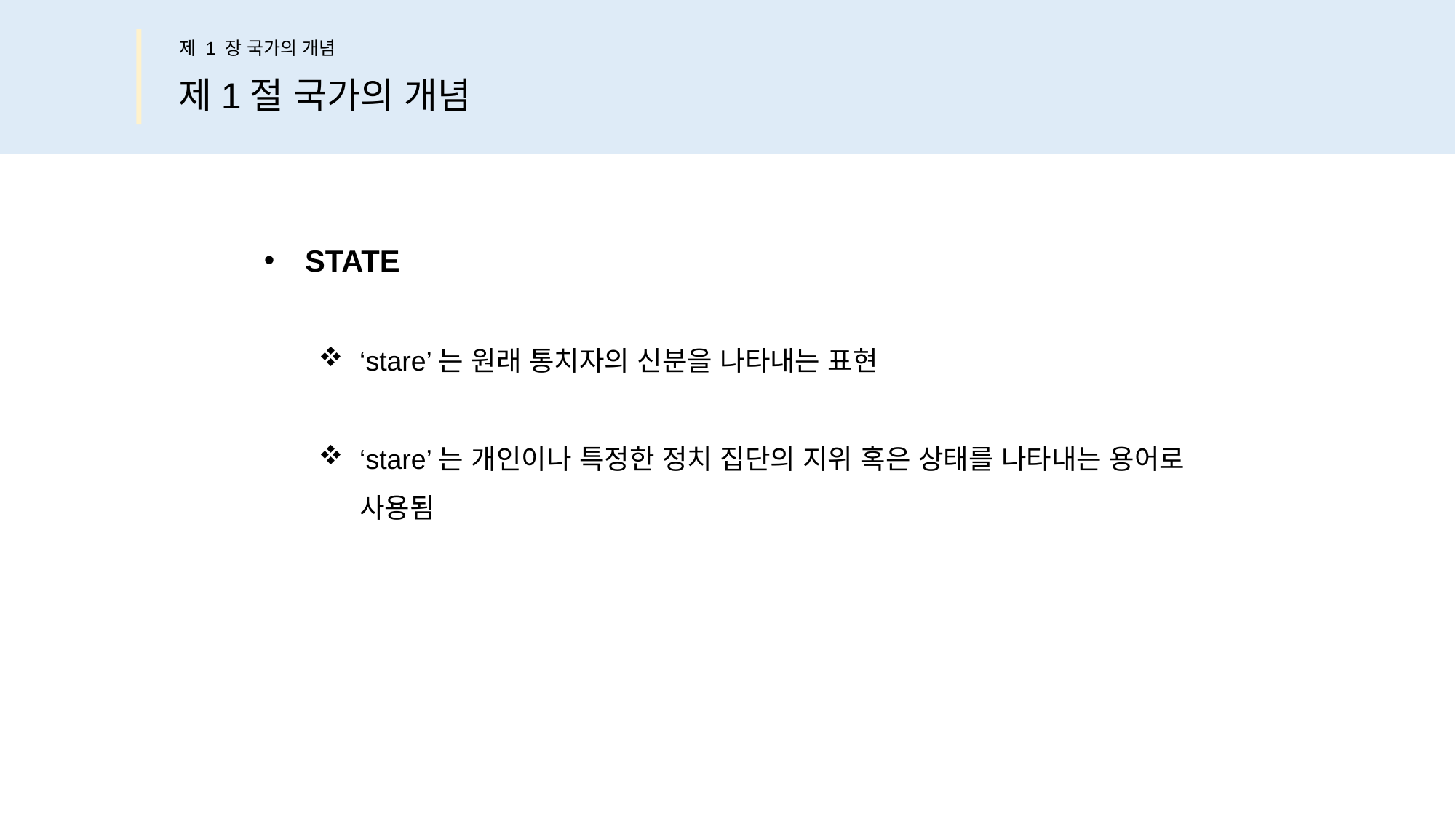

제 1 장 국가의 개념
제1절 국가의 개념
STATE

‘stare’는 원래 통치자의 신분을 나타내는 표현

‘stare’는 개인이나 특정한 정치 집단의 지위 혹은 상태를 나타내는 용어로
사용됨